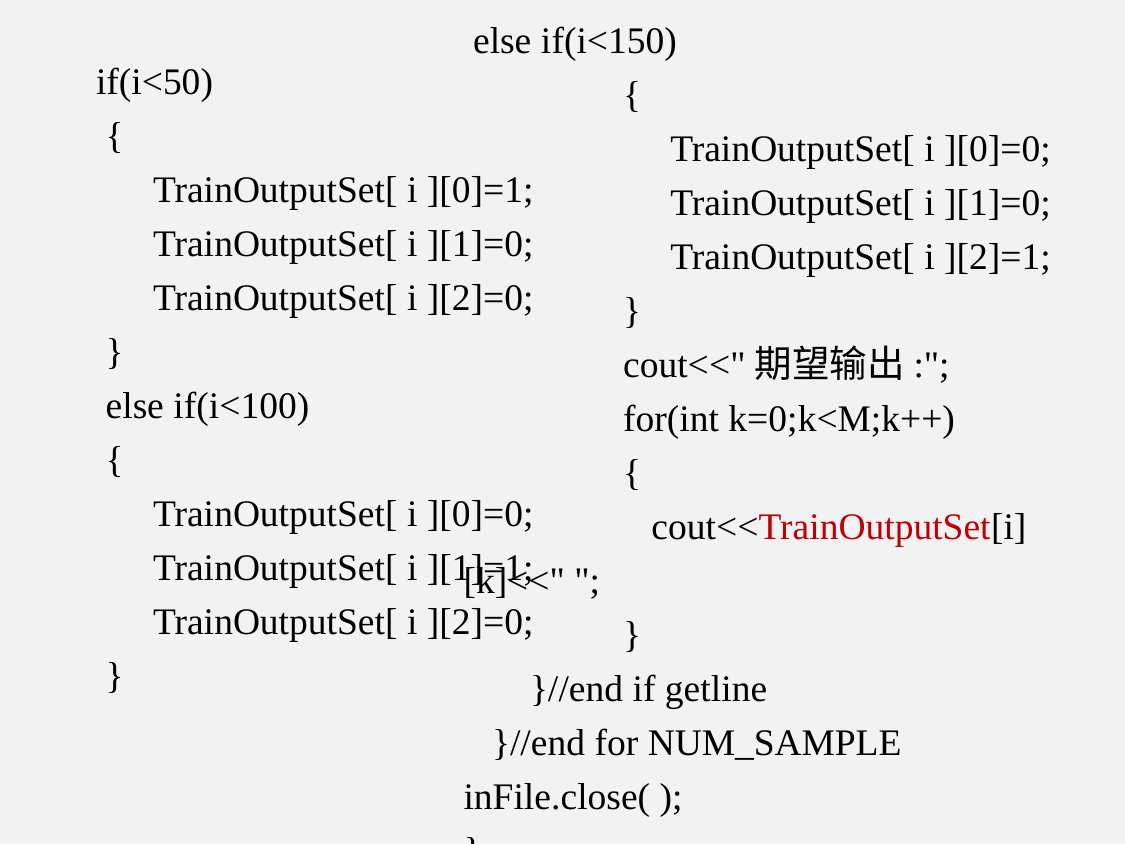

else if(i<150)
	 {
	      TrainOutputSet[ i ][0]=0;
	      TrainOutputSet[ i ][1]=0;
	      TrainOutputSet[ i ][2]=1;
	 }
	 cout<<"期望输出:";
	 for(int k=0;k<M;k++)
	 {
	    cout<<TrainOutputSet[i][k]<<" ";
	 }
       }//end if getline
   }//end for NUM_SAMPLE
inFile.close( );
}
	if(i<50)
	 {
	      TrainOutputSet[ i ][0]=1;
	      TrainOutputSet[ i ][1]=0;
	      TrainOutputSet[ i ][2]=0;
	 }
	 else if(i<100)
	 {
	      TrainOutputSet[ i ][0]=0;
	      TrainOutputSet[ i ][1]=1;
	      TrainOutputSet[ i ][2]=0;
	 }